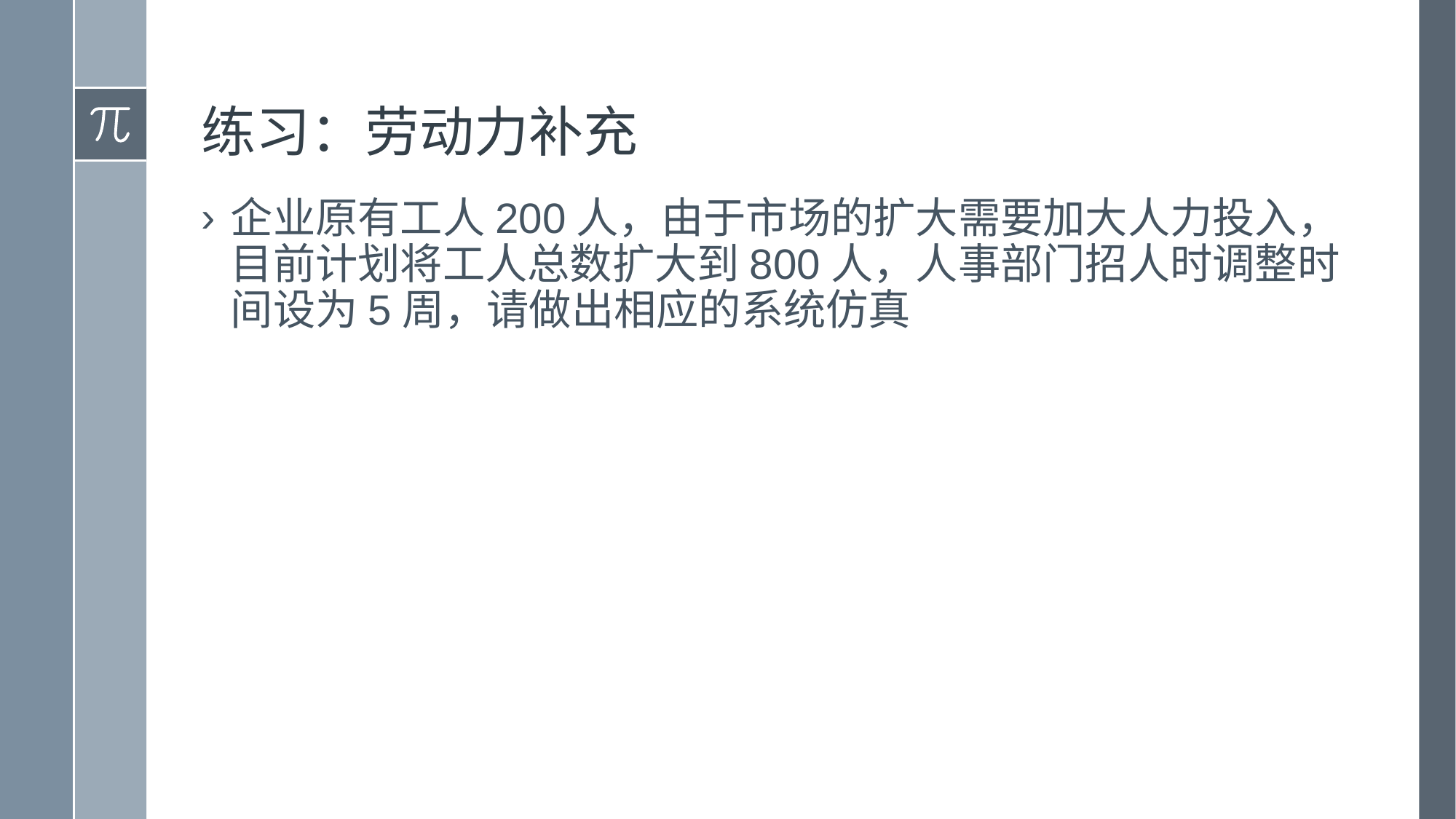

# 练习：劳动力补充
企业原有工人200人，由于市场的扩大需要加大人力投入，目前计划将工人总数扩大到800人，人事部门招人时调整时间设为5周，请做出相应的系统仿真